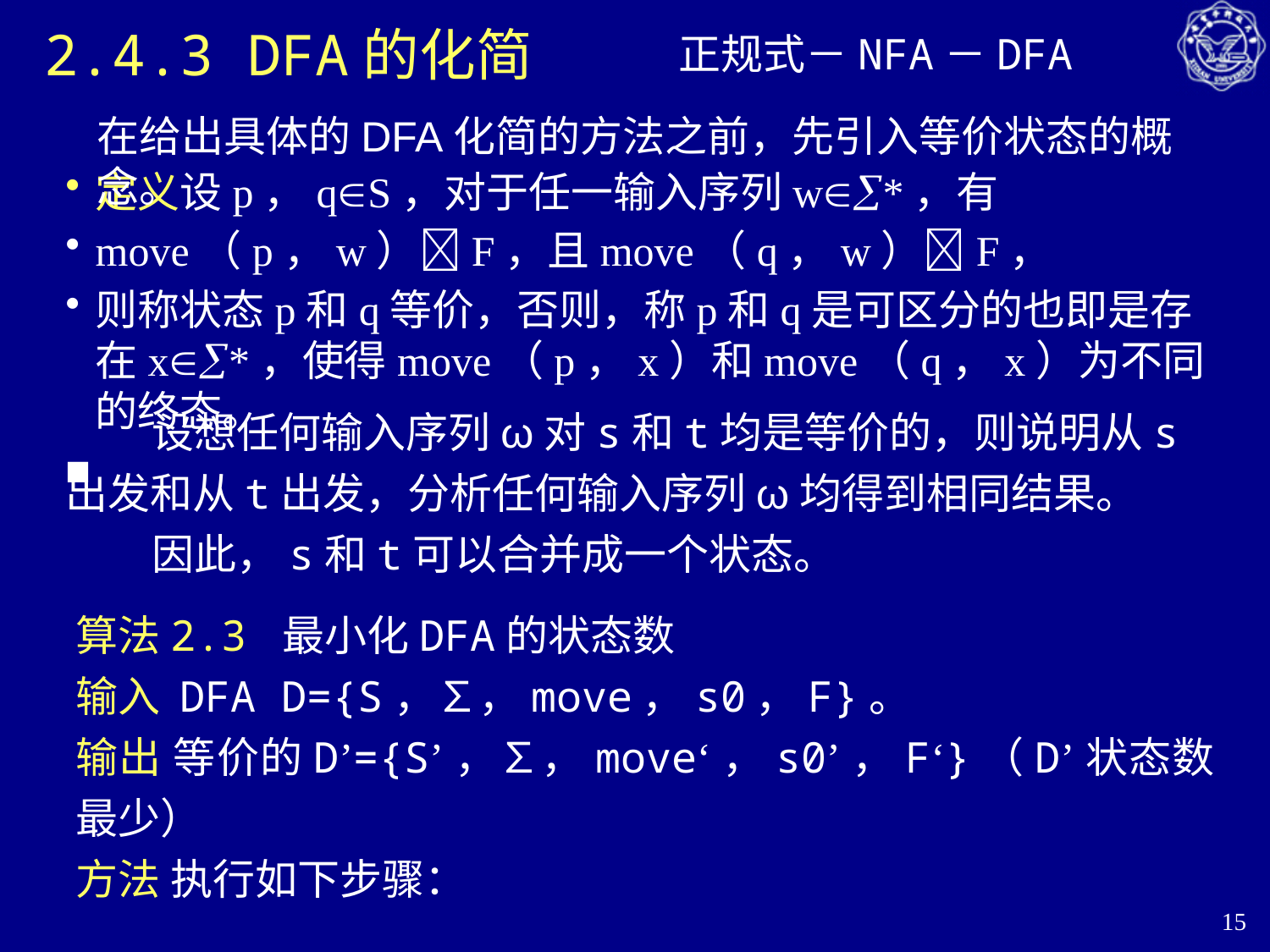

# 2.4.3 DFA的化简
正规式－NFA－DFA
在给出具体的DFA化简的方法之前，先引入等价状态的概念。
定义设p，q∈S，对于任一输入序列w∈∑*，有
move（p，w）∈F，且move（q，w）∈F，
则称状态p和q等价，否则，称p和q是可区分的也即是存在x∈∑*，使得move（p，x）和move（q，x）为不同的终态。
■

        设想任何输入序列ω对s和t均是等价的，则说明从s出发和从t出发，分析任何输入序列ω均得到相同结果。
        因此，s和t可以合并成一个状态。
算法2.3 最小化DFA的状态数
输入 DFA D={S，∑，move，s0，F}。
输出 等价的D’={S’，∑，move‘，s0’，F‘}（D’状态数最少）
方法 执行如下步骤：
15